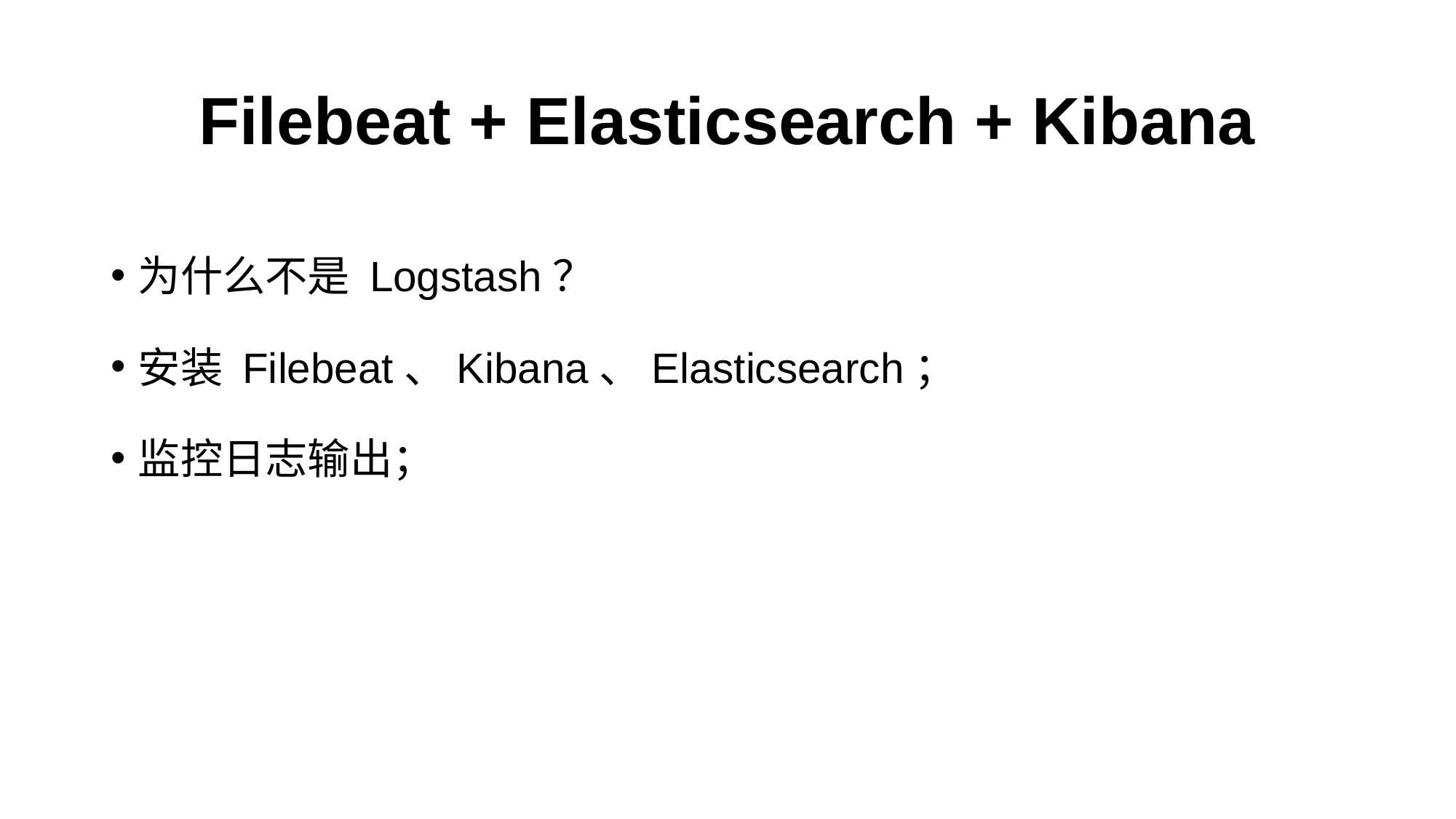

# Filebeat + Elasticsearch + Kibana
为什么不是 Logstash？
安装 Filebeat、Kibana、Elasticsearch；
监控日志输出；